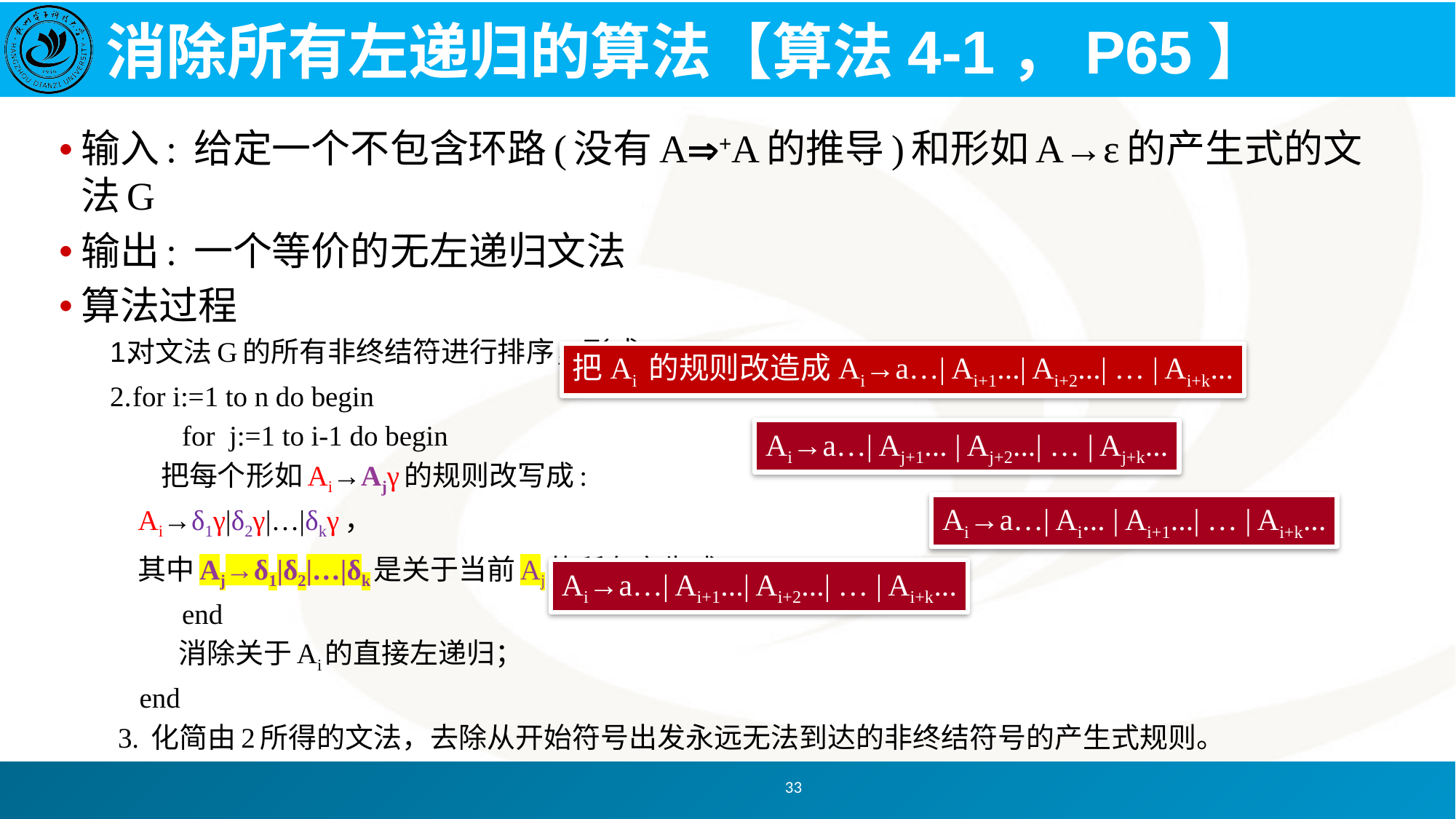

# 消除所有左递归的算法【算法4-1，P65】
输入: 给定一个不包含环路(没有A⇒+A的推导)和形如A→ε的产生式的文法G
输出: 一个等价的无左递归文法
算法过程
对文法G的所有非终结符进行排序，形成A1，A2，…, An
 for i:=1 to n do begin
   for  j:=1 to i-1 do begin
	把每个形如Ai→Ajγ的规则改写成:
			Ai→δ1γ|δ2γ|…|δkγ，
		其中Aj→δ1|δ2|…|δk是关于当前Aj的所有产生式
   end
  消除关于Ai的直接左递归；
end
3. 化简由2所得的文法，去除从开始符号出发永远无法到达的非终结符号的产生式规则。
把Ai 的规则改造成Ai→a…| Ai+1...| Ai+2...| … | Ai+k...
Ai→a…| Aj+1... | Aj+2...| … | Aj+k...
Ai→a…| Ai... | Ai+1...| … | Ai+k...
Ai→a…| Ai+1...| Ai+2...| … | Ai+k...
33